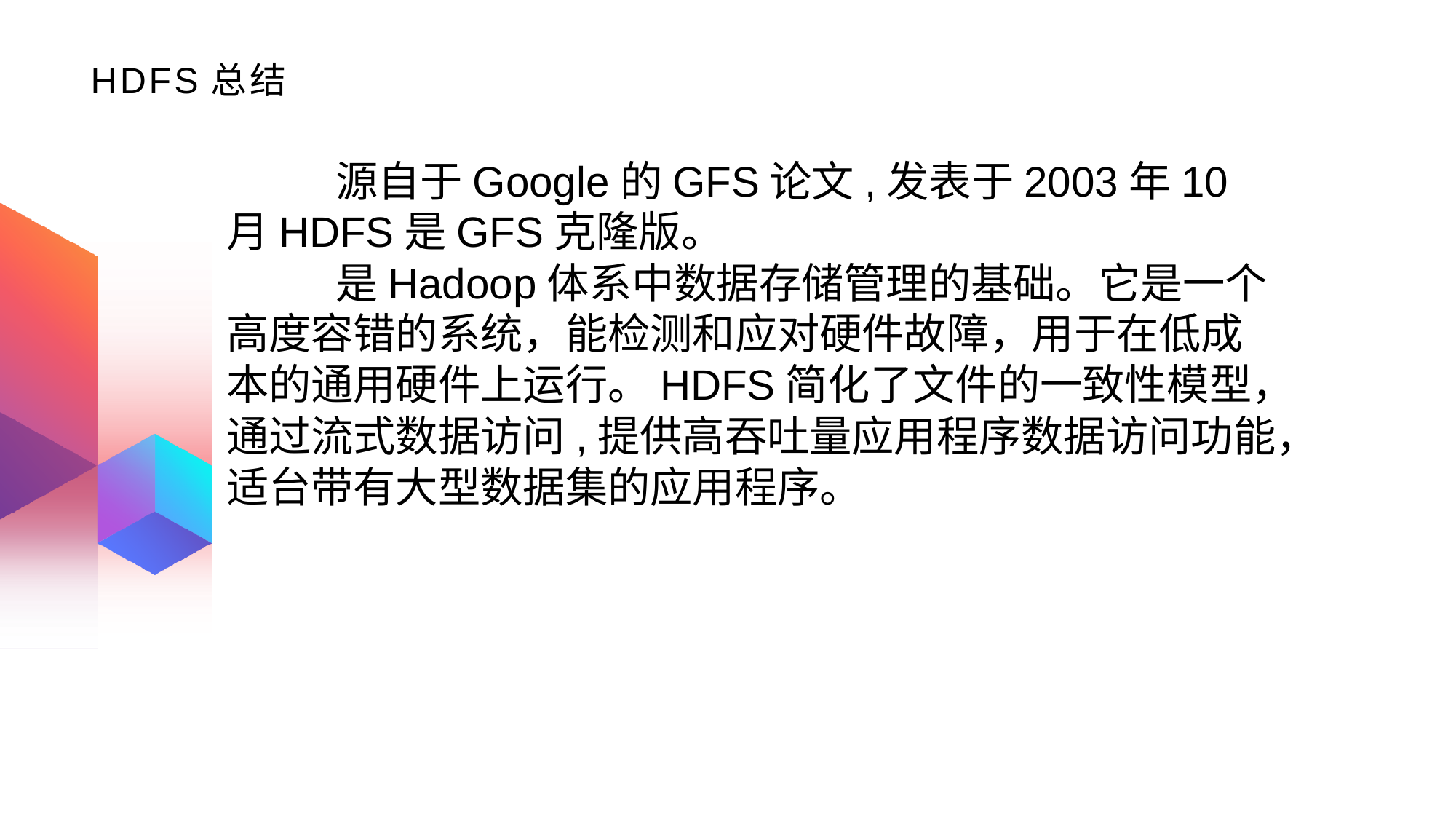

# HDFS总结
	源自于Google的GFS论文,发表于2003年10月HDFS是GFS克隆版。
	是Hadoop体系中数据存储管理的基础。它是一个高度容错的系统，能检测和应对硬件故障，用于在低成本的通用硬件上运行。HDFS简化了文件的一致性模型，通过流式数据访问,提供高吞吐量应用程序数据访问功能，适台带有大型数据集的应用程序。